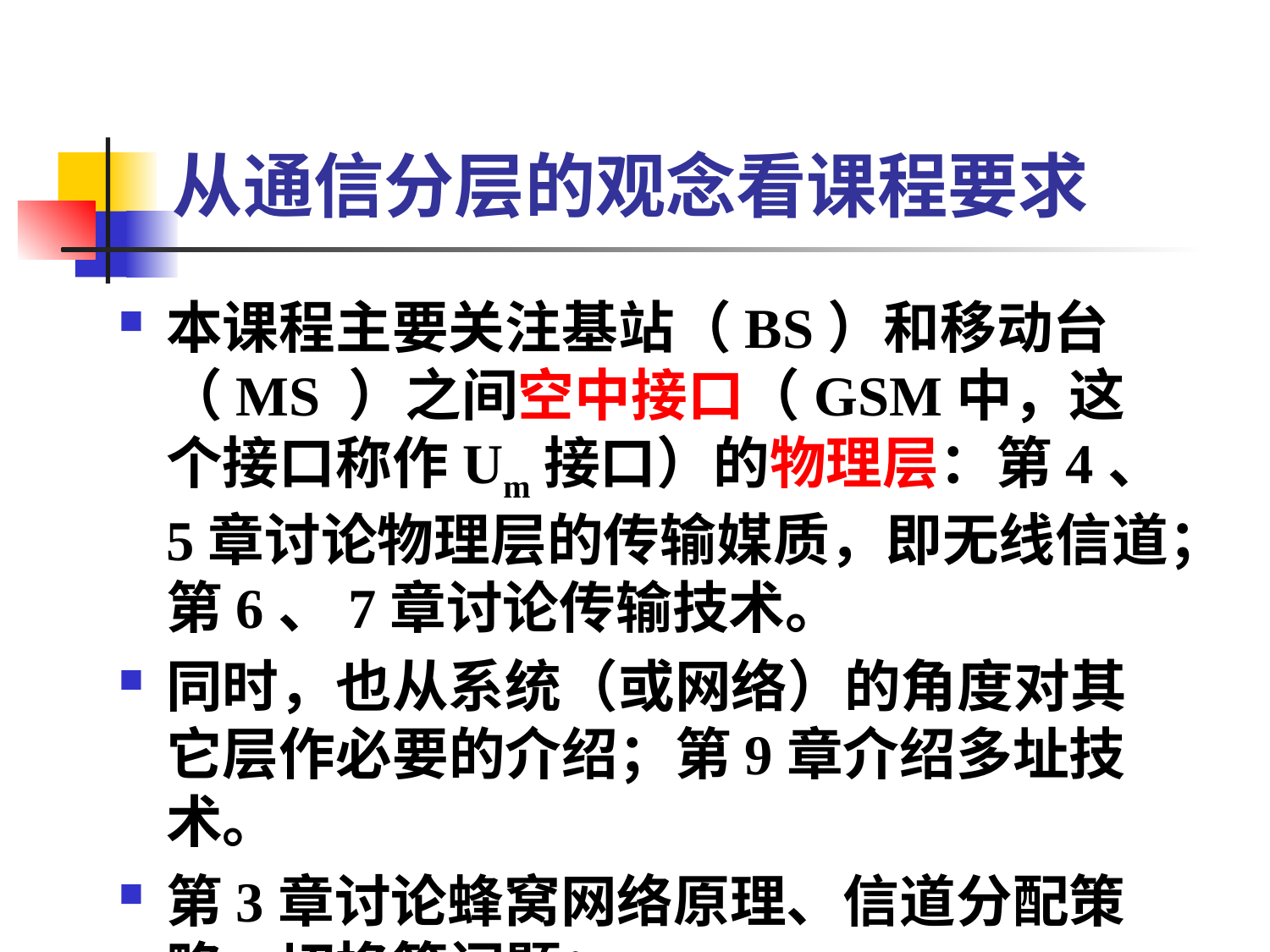

# 从通信分层的观念看课程要求
本课程主要关注基站（BS）和移动台（MS ）之间空中接口（GSM中，这个接口称作Um接口）的物理层：第4、5章讨论物理层的传输媒质，即无线信道；第6、7章讨论传输技术。
同时，也从系统（或网络）的角度对其它层作必要的介绍；第9章介绍多址技术。
第3章讨论蜂窝网络原理、信道分配策略、切换等问题；